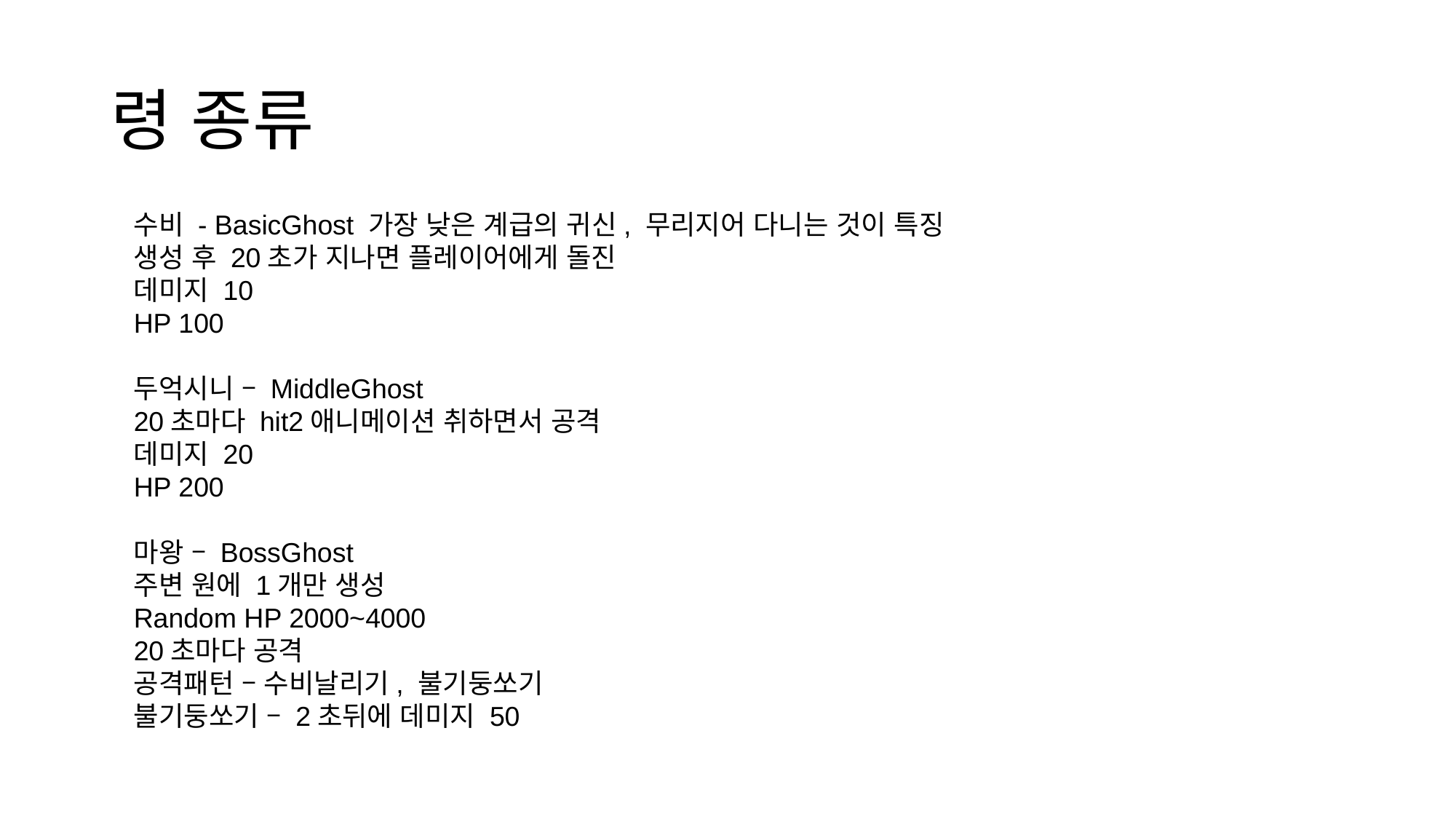

# 령 종류
수비 - BasicGhost 가장 낮은 계급의 귀신, 무리지어 다니는 것이 특징
생성 후 20초가 지나면 플레이어에게 돌진
데미지 10
HP 100

두억시니 – MiddleGhost
20초마다 hit2애니메이션 취하면서 공격
데미지 20
HP 200

마왕 – BossGhost
주변 원에 1개만 생성
Random HP 2000~4000
20초마다 공격
공격패턴 – 수비날리기, 불기둥쏘기
불기둥쏘기 – 2초뒤에 데미지 50